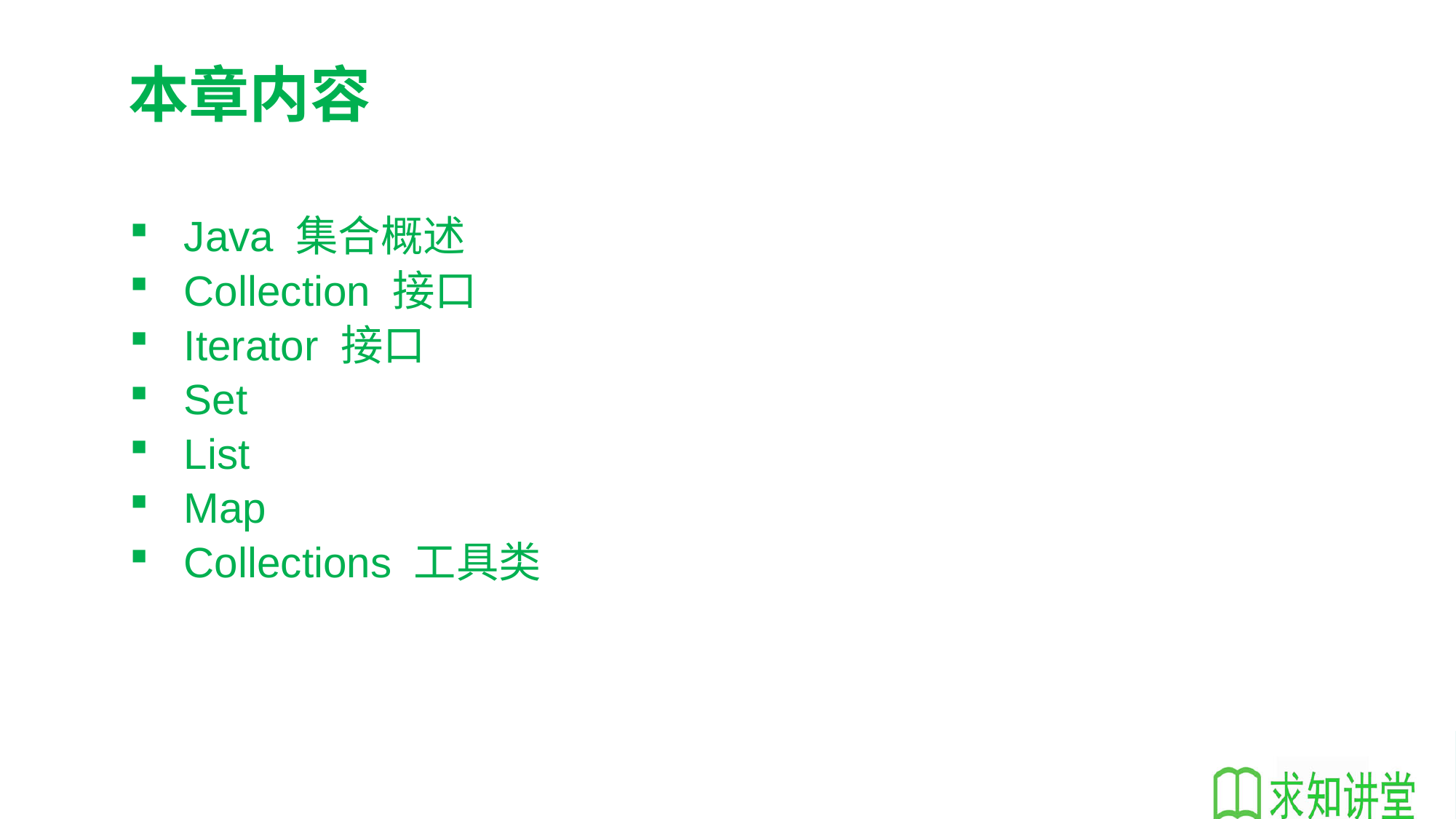

# 本章内容
Java 集合概述
Collection 接口
Iterator 接口
Set
List
Map
Collections 工具类